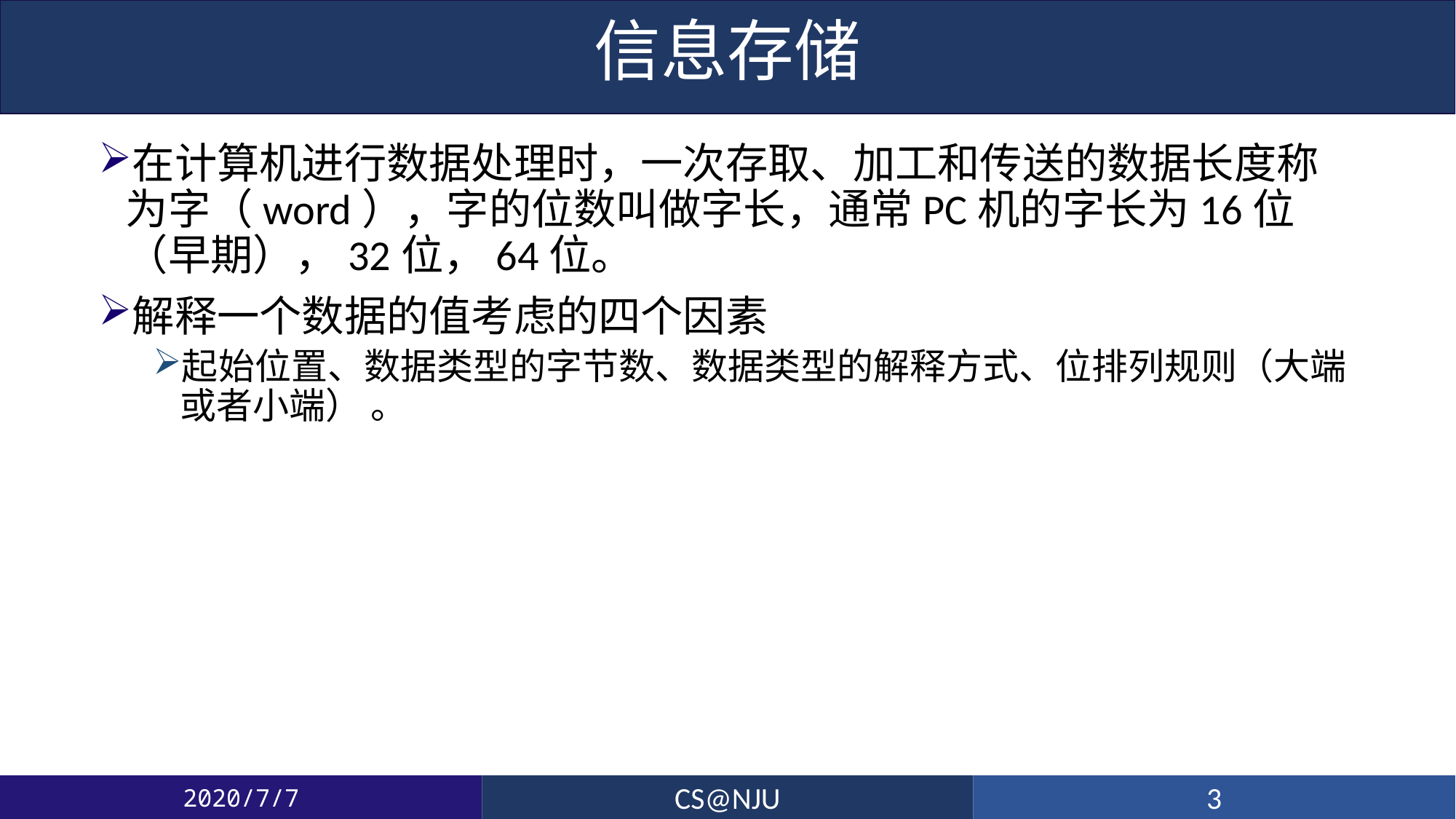

# 信息存储
在计算机进行数据处理时，一次存取、加工和传送的数据长度称为字（word），字的位数叫做字长，通常PC机的字长为16位（早期），32位，64位。
解释一个数据的值考虑的四个因素
起始位置、数据类型的字节数、数据类型的解释方式、位排列规则（大端或者小端） 。

2020/7/7
CS@NJU
3